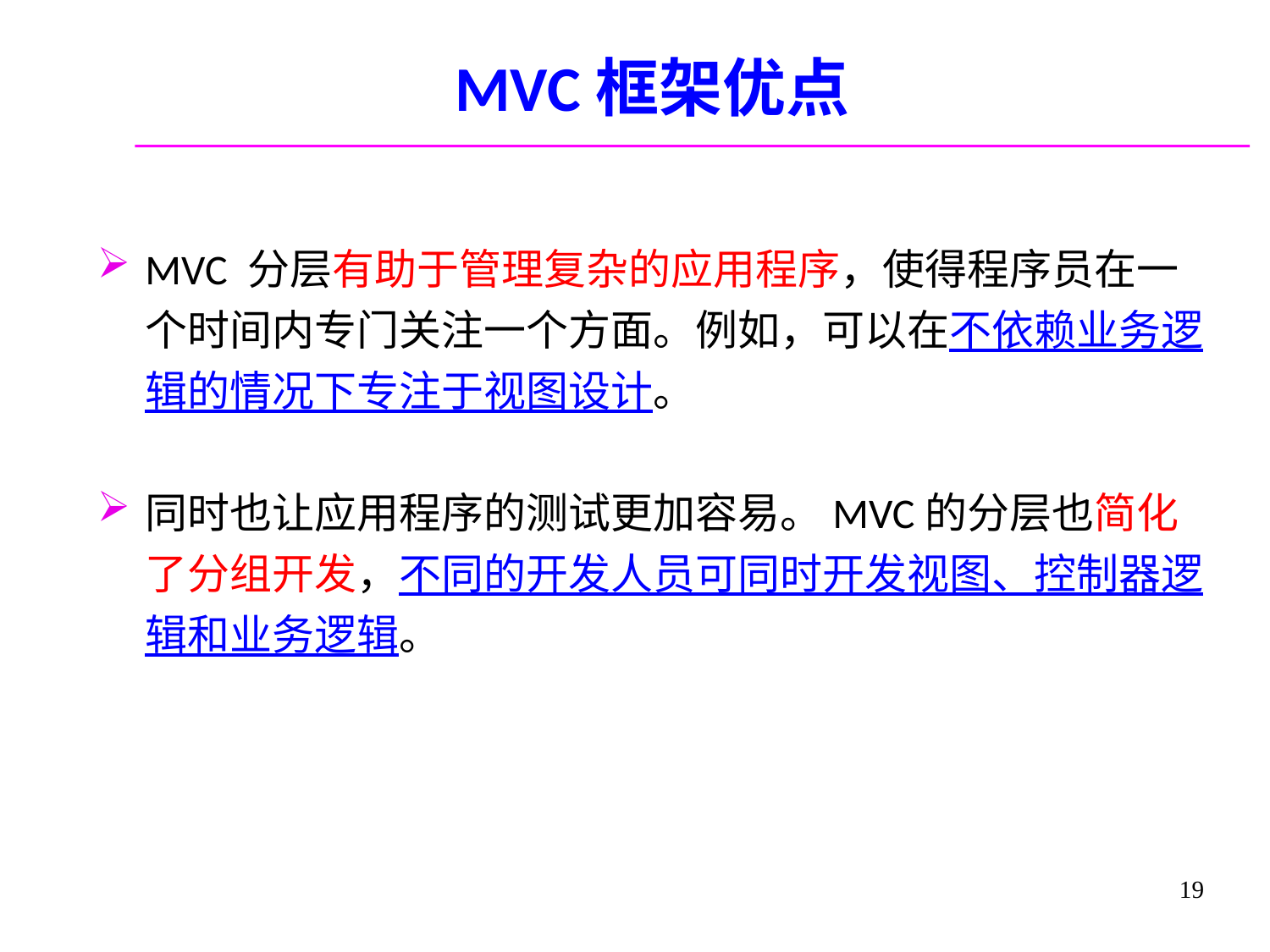

# MVC框架优点
MVC 分层有助于管理复杂的应用程序，使得程序员在一个时间内专门关注一个方面。例如，可以在不依赖业务逻辑的情况下专注于视图设计。

同时也让应用程序的测试更加容易。MVC的分层也简化了分组开发，不同的开发人员可同时开发视图、控制器逻辑和业务逻辑。
19